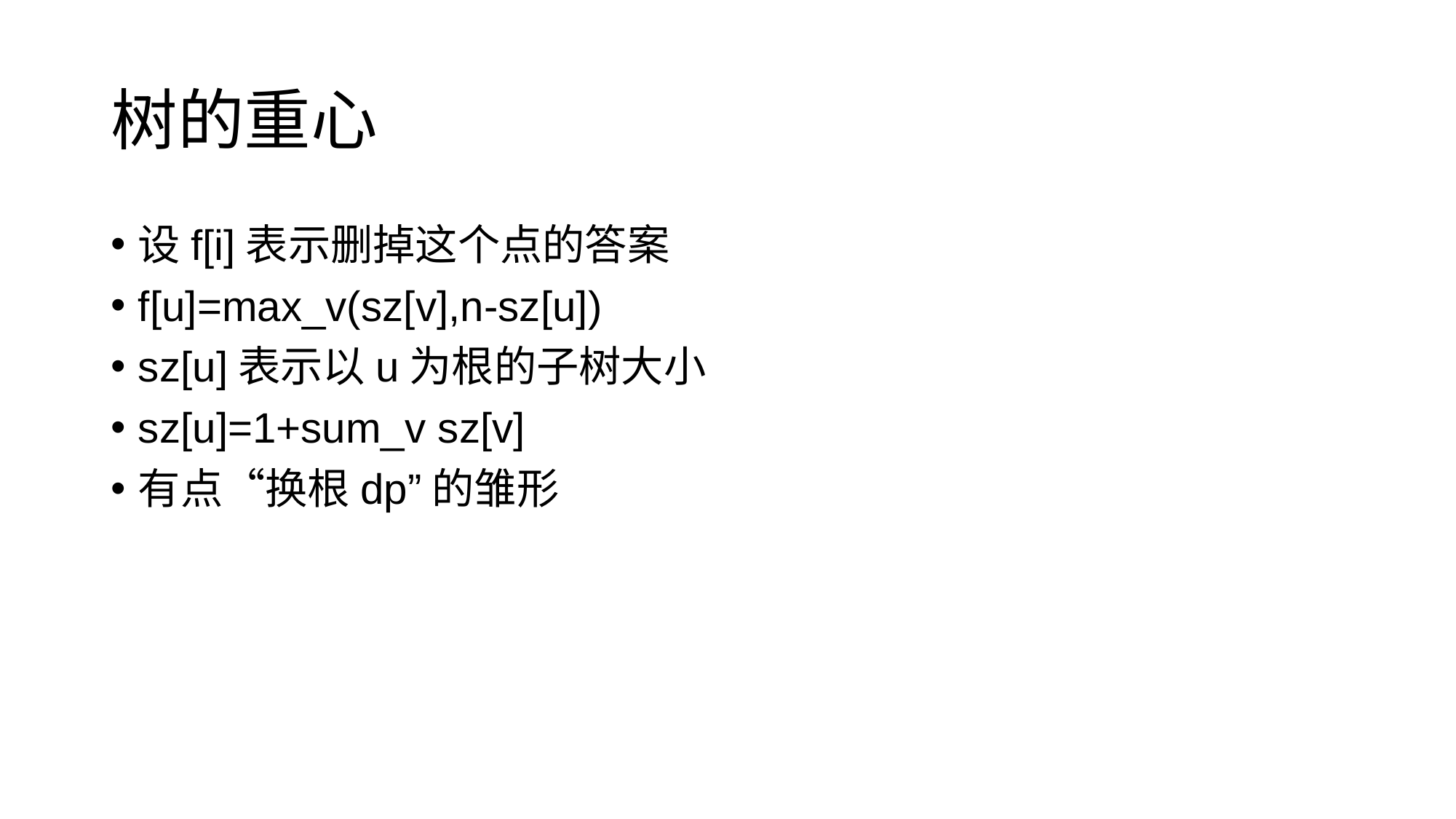

# 树的重心
设f[i]表示删掉这个点的答案
f[u]=max_v(sz[v],n-sz[u])
sz[u]表示以u为根的子树大小
sz[u]=1+sum_v sz[v]
有点“换根dp”的雏形